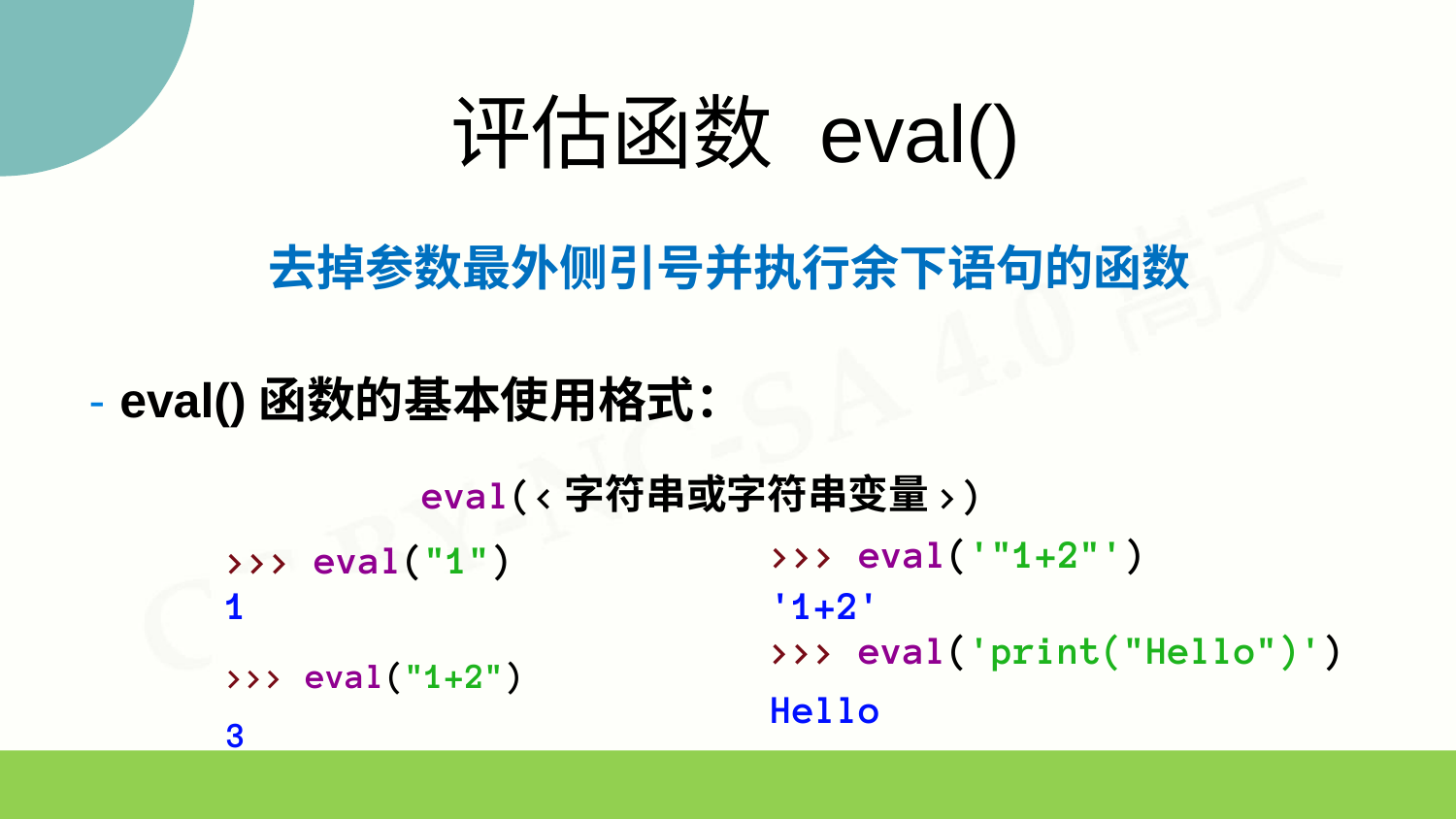

评估函数 eval()
去掉参数最外侧引号并执行余下语句的函数
- eval()函数的基本使用格式：
eval(<字符串或字符串变量>)
>>> eval('"1+2"')
>>> eval("1")
1
'1+2'
>>> eval('print("Hello")')
Hello
>>> eval("1+2")
3